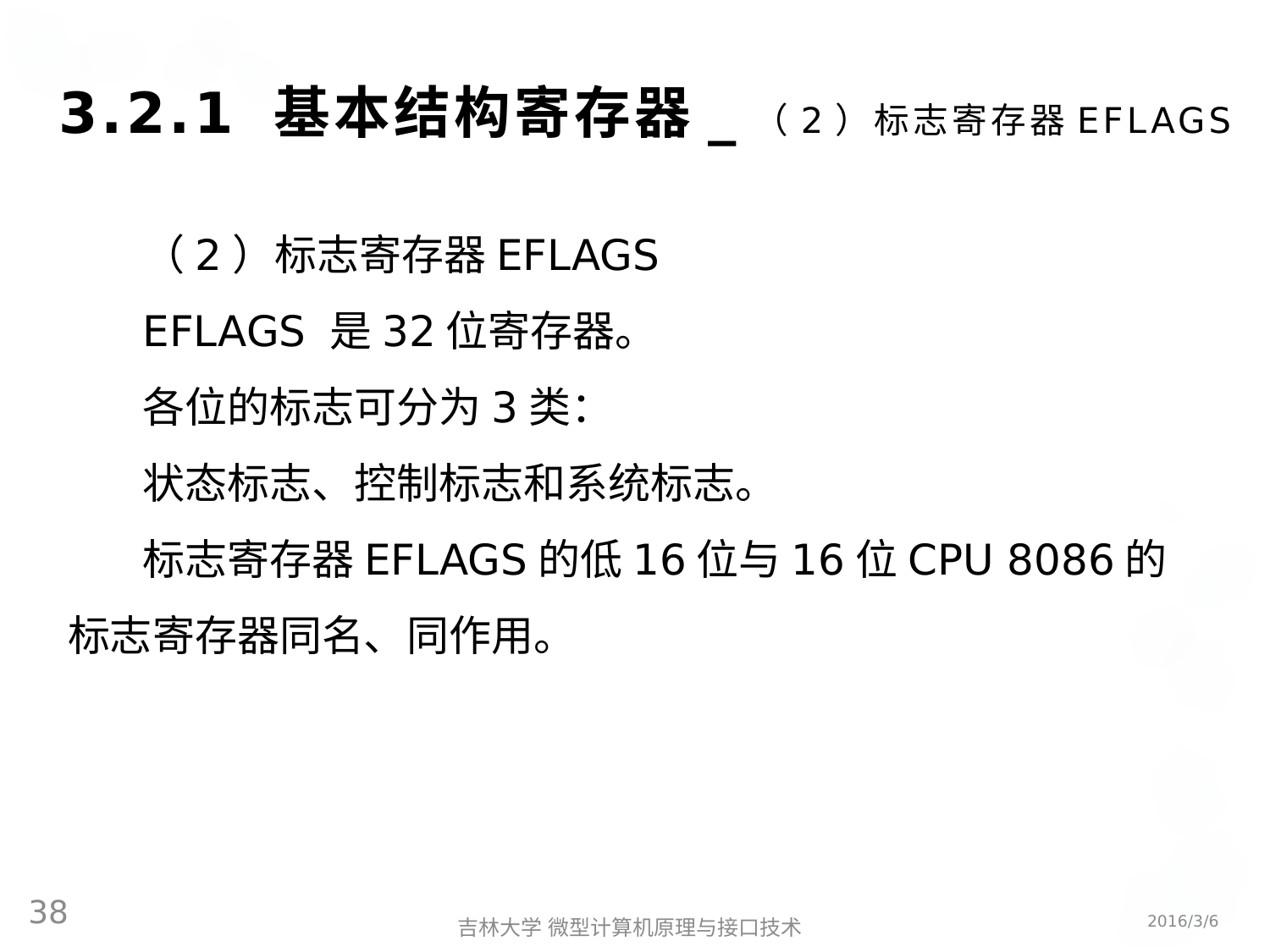

# 3.2.1 基本结构寄存器_（2）标志寄存器EFLAGS
（2）标志寄存器EFLAGS
EFLAGS 是32位寄存器。
各位的标志可分为3类：
状态标志、控制标志和系统标志。
标志寄存器EFLAGS的低16位与16位CPU 8086的标志寄存器同名、同作用。
38
2016/3/6
吉林大学 微型计算机原理与接口技术